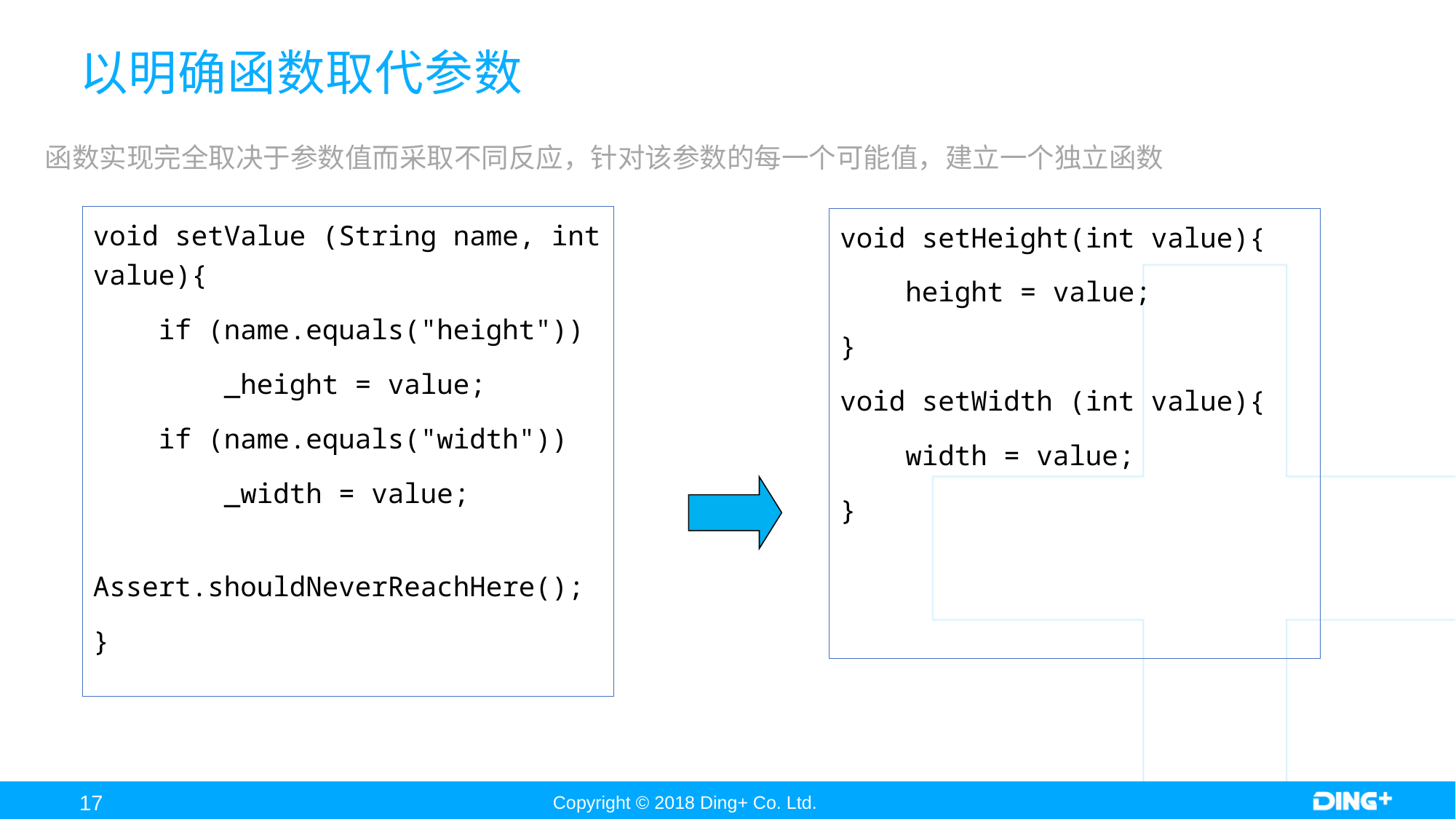

# 以明确函数取代参数
函数实现完全取决于参数值而采取不同反应，针对该参数的每一个可能值，建立一个独立函数
void setValue (String name, int value){
    if (name.equals("height"))
        _height = value;
    if (name.equals("width"))
        _width = value;
    Assert.shouldNeverReachHere();
}
void setHeight(int value){
    height = value;
}
void setWidth (int value){
    width = value;
}

17
Copyright © 2018 Ding+ Co. Ltd.